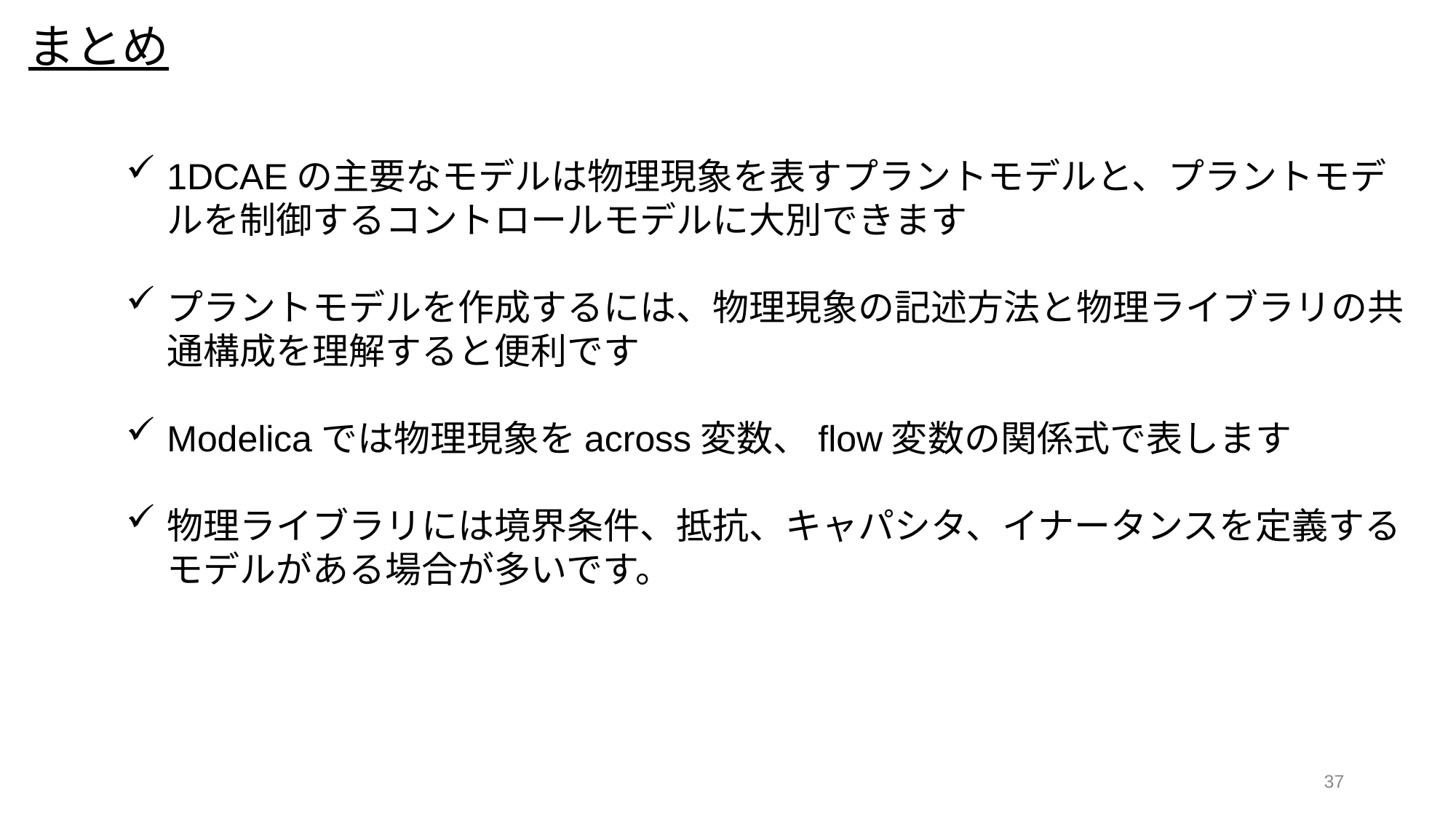

まとめ
1DCAEの主要なモデルは物理現象を表すプラントモデルと、プラントモデルを制御するコントロールモデルに大別できます

プラントモデルを作成するには、物理現象の記述方法と物理ライブラリの共通構成を理解すると便利です

Modelicaでは物理現象をacross変数、flow変数の関係式で表します

物理ライブラリには境界条件、抵抗、キャパシタ、イナータンスを定義するモデルがある場合が多いです。

37